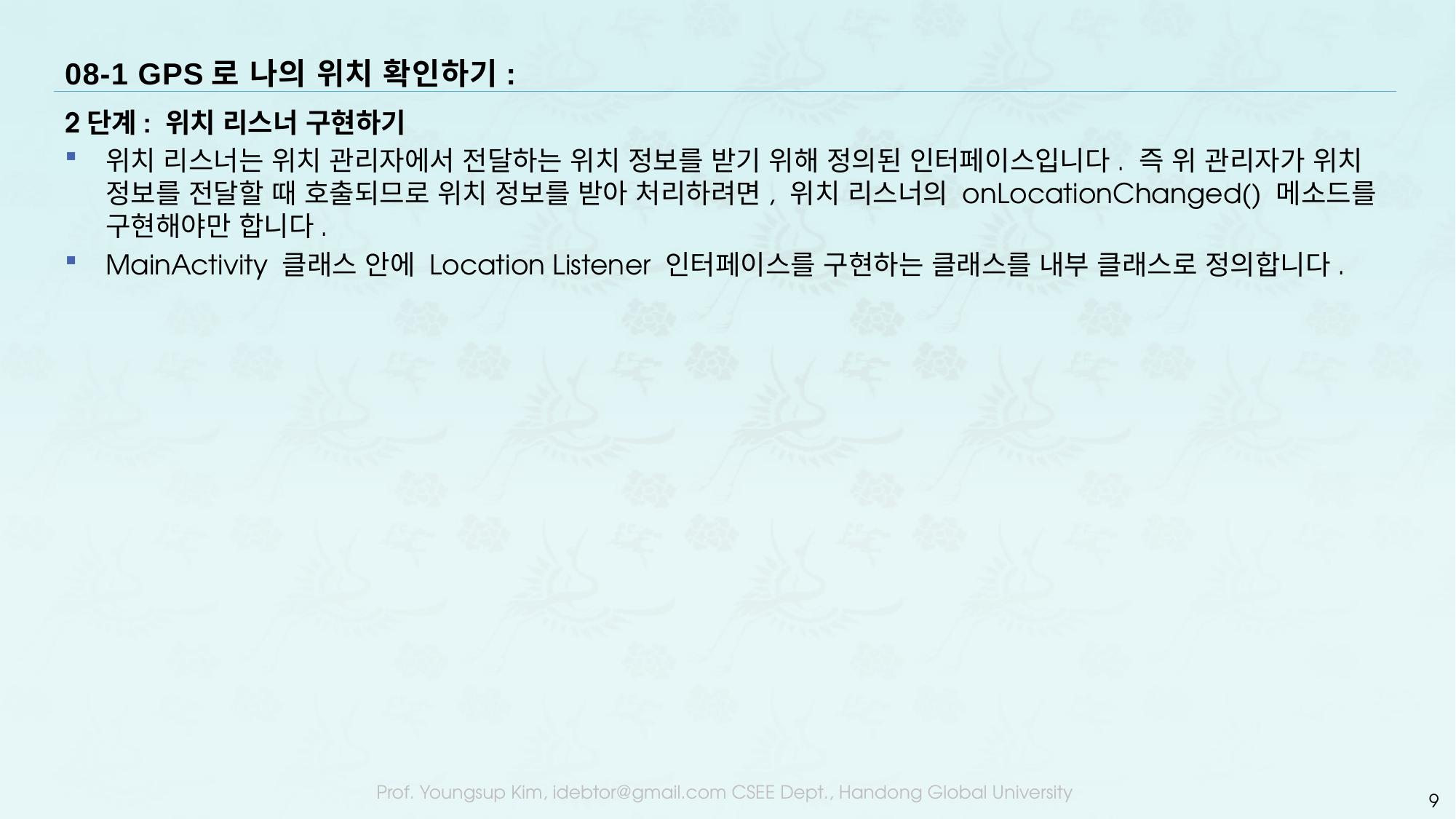

# 08-1 GPS로 나의 위치 확인하기:
2단계: 위치 리스너 구현하기
위치 리스너는 위치 관리자에서 전달하는 위치 정보를 받기 위해 정의된 인터페이스입니다. 즉 위 관리자가 위치 정보를 전달할 때 호출되므로 위치 정보를 받아 처리하려면, 위치 리스너의 onLocationChanged() 메소드를 구현해야만 합니다.
MainActivity 클래스 안에 Location Listener 인터페이스를 구현하는 클래스를 내부 클래스로 정의합니다.

9